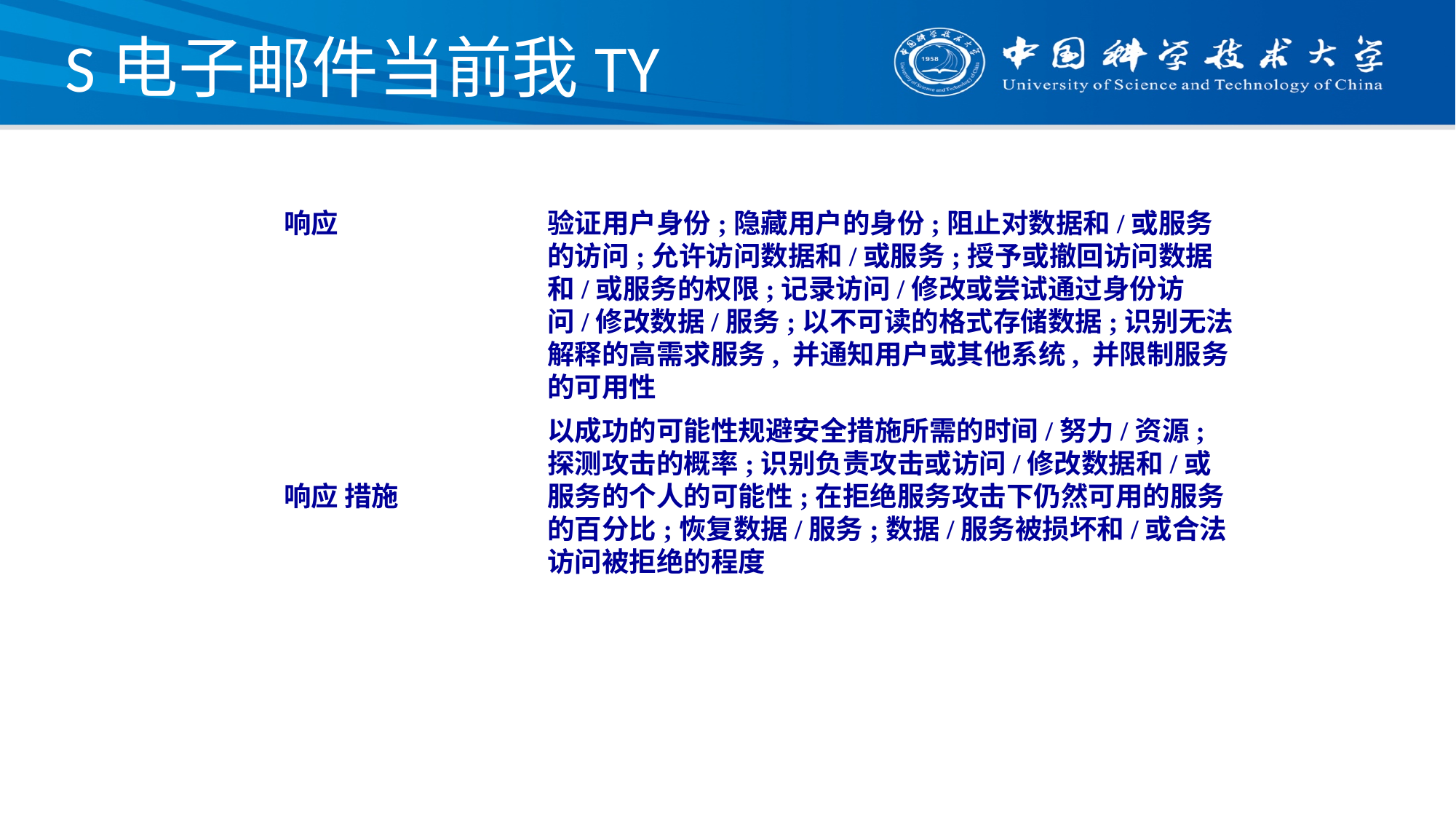

# S电子邮件当前我TY
响应
验证用户身份;隐藏用户的身份;阻止对数据和/或服务的访问;允许访问数据和/或服务;授予或撤回访问数据和/或服务的权限;记录访问/修改或尝试通过身份访问/修改数据/服务;以不可读的格式存储数据;识别无法解释的高需求服务, 并通知用户或其他系统, 并限制服务的可用性
以成功的可能性规避安全措施所需的时间/努力/资源;探测攻击的概率;识别负责攻击或访问/修改数据和/或服务的个人的可能性;在拒绝服务攻击下仍然可用的服务的百分比;恢复数据/服务;数据/服务被损坏和/或合法访问被拒绝的程度
响应 措施